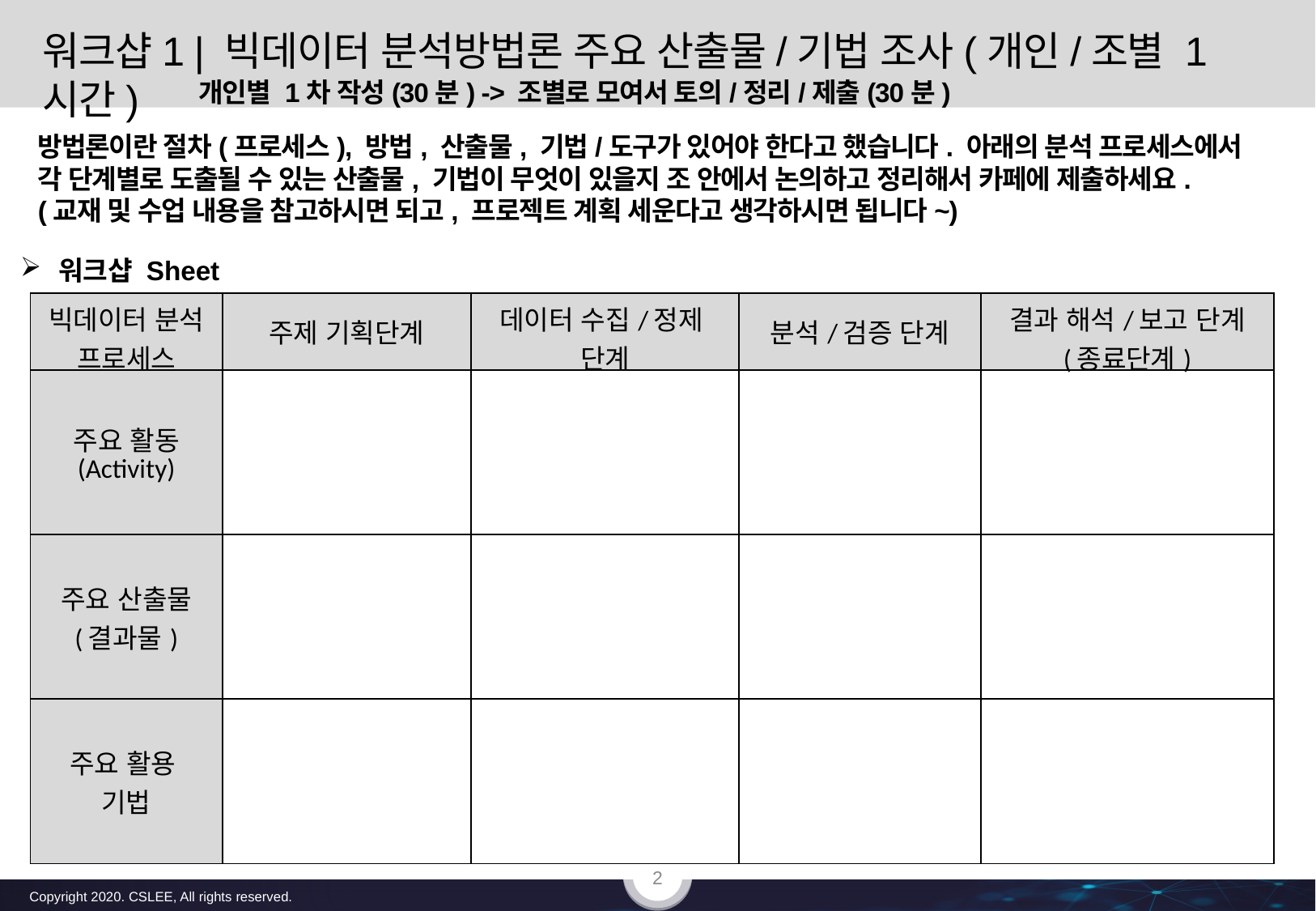

# 워크샵1 | 빅데이터 분석방법론 주요 산출물/기법 조사(개인/조별 1시간)

개인별 1차 작성(30분) -> 조별로 모여서 토의/정리/제출(30분)
방법론이란 절차(프로세스), 방법, 산출물, 기법/도구가 있어야 한다고 했습니다. 아래의 분석 프로세스에서 각 단계별로 도출될 수 있는 산출물, 기법이 무엇이 있을지 조 안에서 논의하고 정리해서 카페에 제출하세요.
(교재 및 수업 내용을 참고하시면 되고, 프로젝트 계획 세운다고 생각하시면 됩니다~)

워크샵 Sheet
| 빅데이터 분석 프로세스 | 주제 기획단계 | 데이터 수집/정제 단계 | 분석/검증 단계 | 결과 해석/보고 단계 (종료단계) |
| --- | --- | --- | --- | --- |
| 주요 활동 (Activity) |  |  |  |  |
| 주요 산출물 (결과물) |  |  |  |  |
| 주요 활용 기법 |  |  |  |  |
2